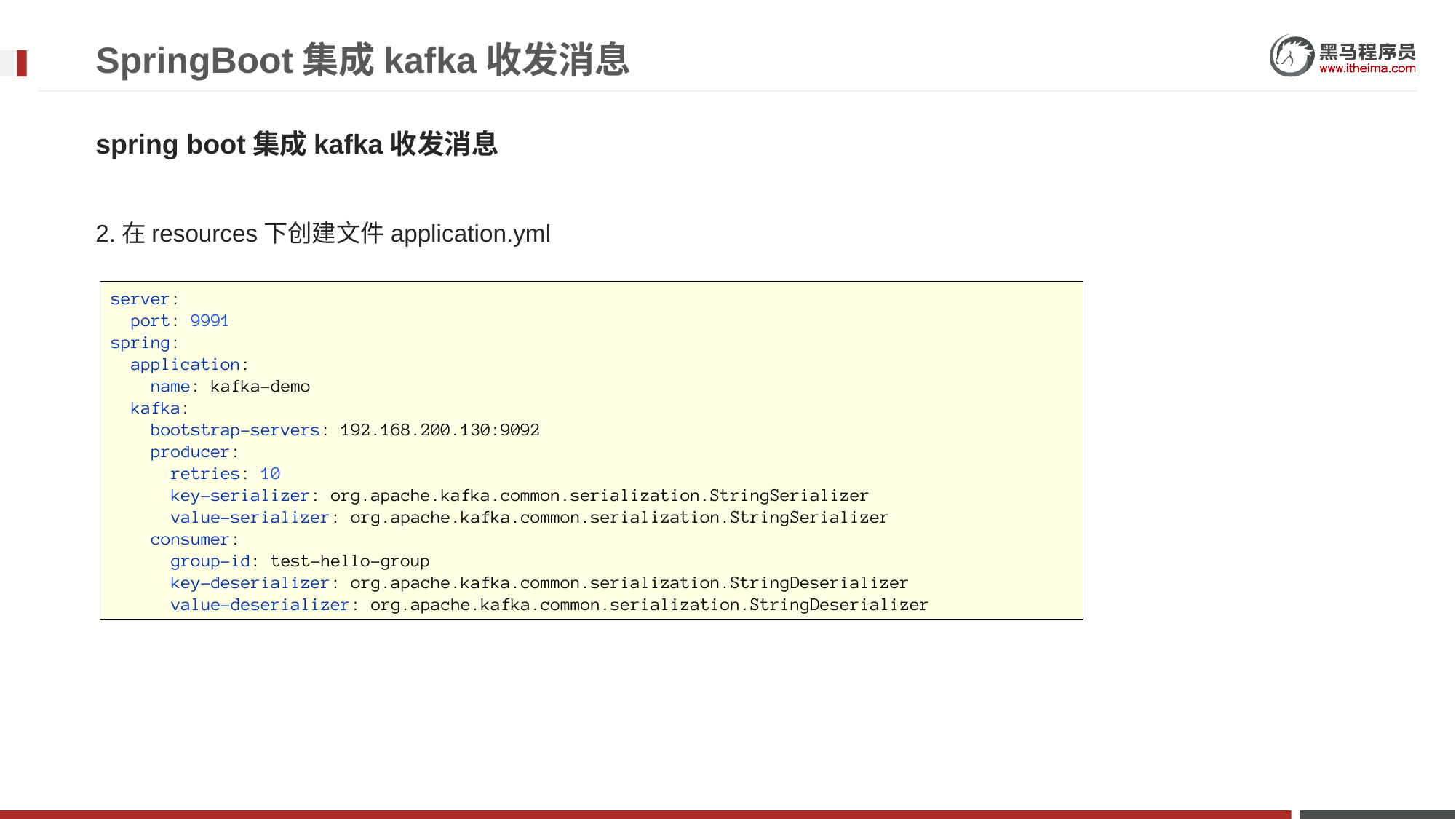

# SpringBoot集成kafka收发消息
spring boot集成kafka收发消息
2.在resources下创建文件application.yml
server:
  port: 9991
spring:
  application:
    name: kafka-demo
  kafka:
    bootstrap-servers: 192.168.200.130:9092
    producer:
      retries: 10
      key-serializer: org.apache.kafka.common.serialization.StringSerializer
      value-serializer: org.apache.kafka.common.serialization.StringSerializer
    consumer:
      group-id: test-hello-group
      key-deserializer: org.apache.kafka.common.serialization.StringDeserializer
      value-deserializer: org.apache.kafka.common.serialization.StringDeserializer